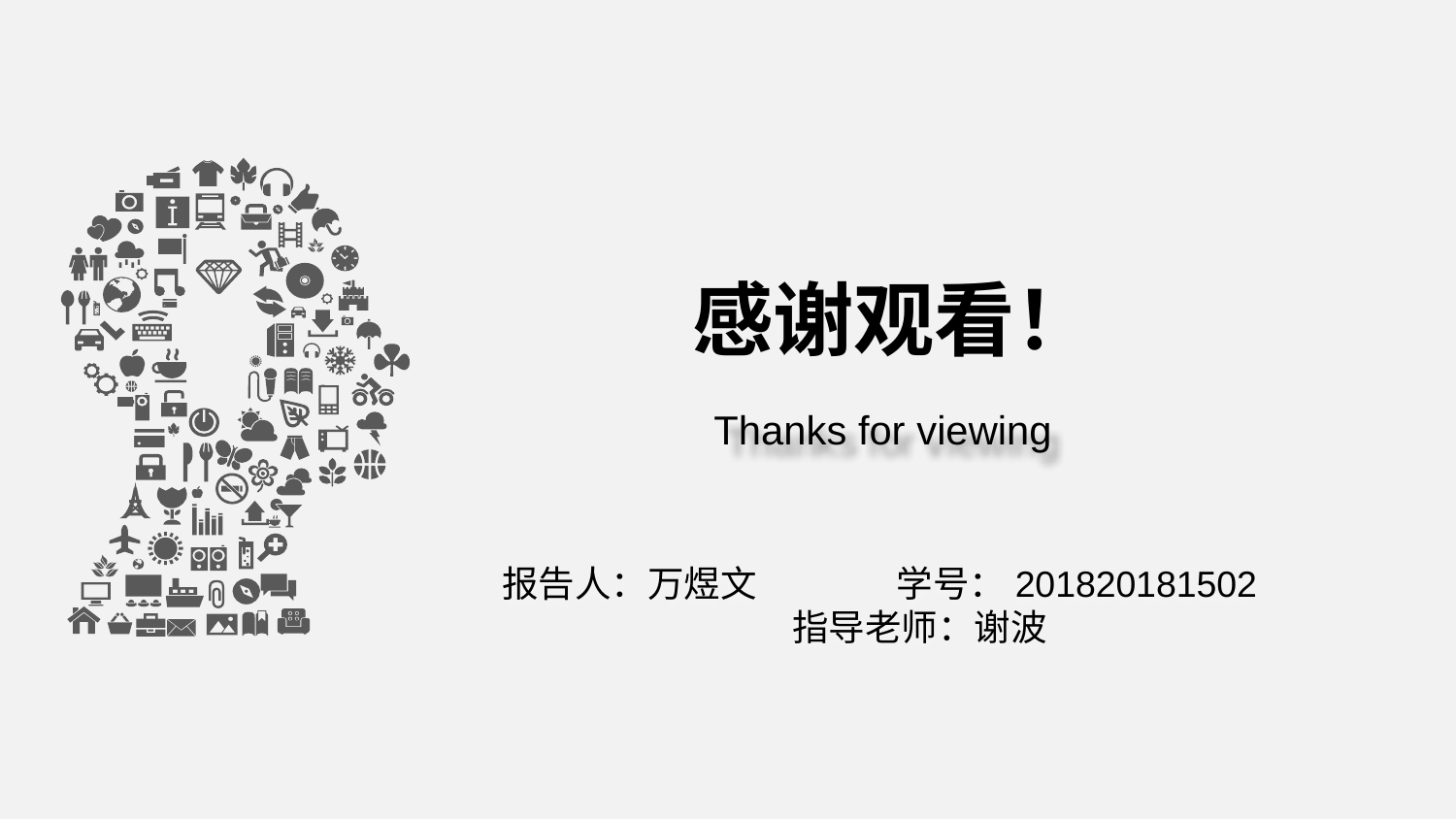

感谢观看！
Thanks for viewing
报告人：万煜文                 学号：201820181502        指导老师：谢波